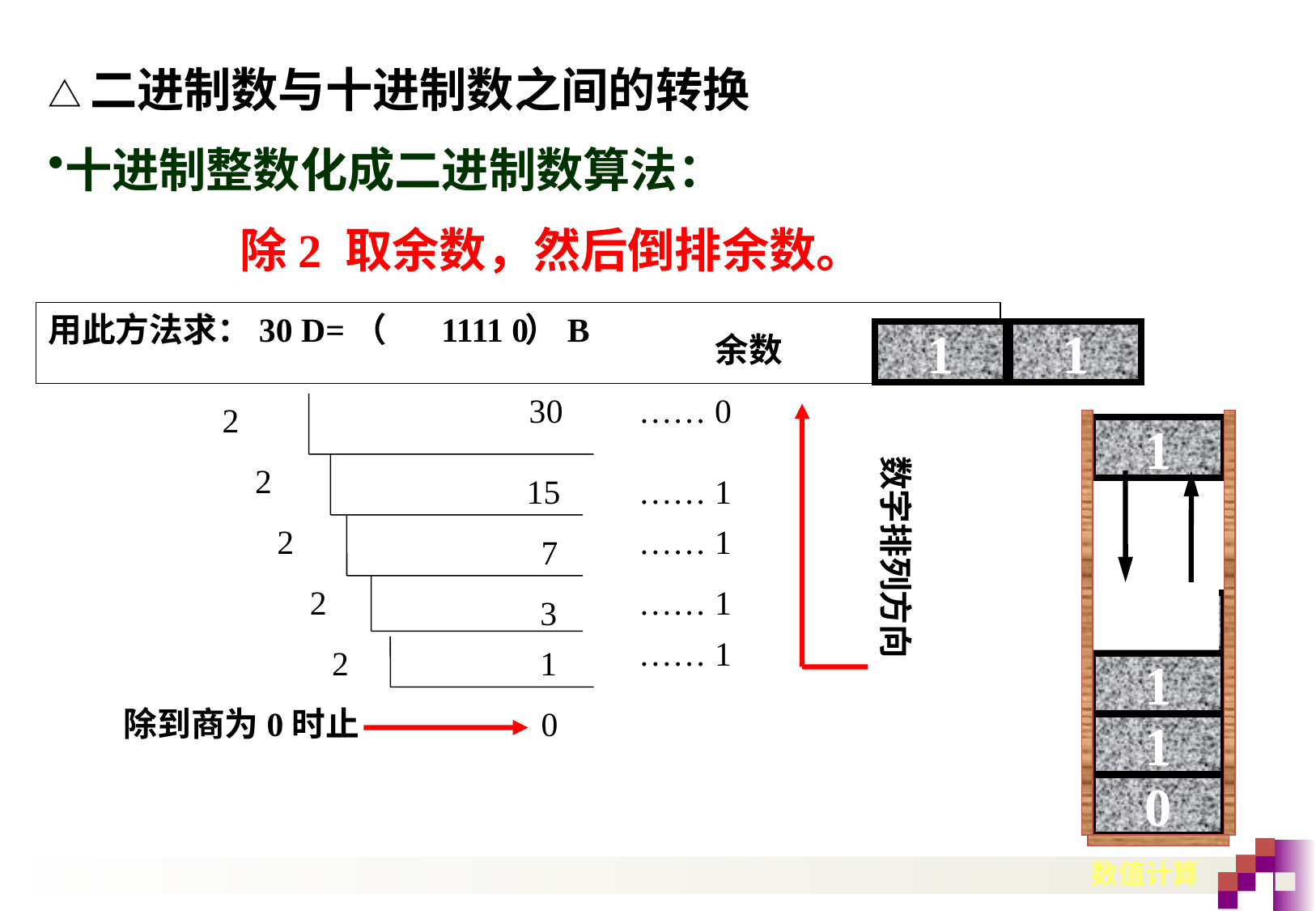

△二进制数与十进制数之间的转换
十进制整数化成二进制数算法：
                    除2 取余数，然后倒排余数。
用此方法求：30 D=（                  ）B
1111 0
余数
…… 0
30
2

数字排列方向
2

 15
…… 1
2

…… 1
    7
2

…… 1
3
…… 1
2

1
除到商为0时止

    0
1
1

1

1

1
1
1
0